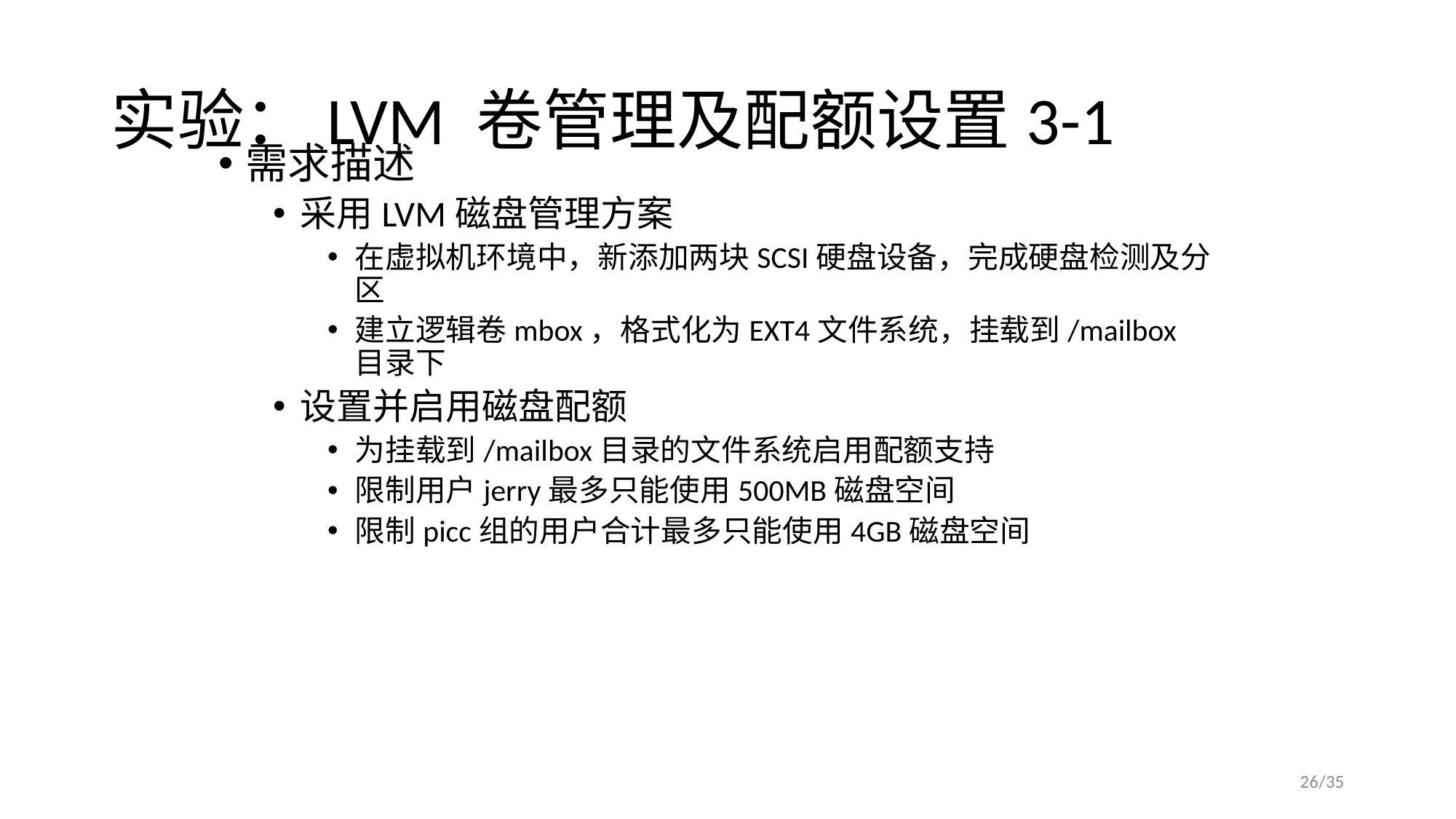

# 实验：LVM 卷管理及配额设置3-1
需求描述
采用LVM磁盘管理方案
在虚拟机环境中，新添加两块SCSI硬盘设备，完成硬盘检测及分区
建立逻辑卷mbox，格式化为EXT4文件系统，挂载到/mailbox目录下
设置并启用磁盘配额
为挂载到/mailbox目录的文件系统启用配额支持
限制用户jerry最多只能使用500MB磁盘空间
限制picc组的用户合计最多只能使用4GB磁盘空间

26/35